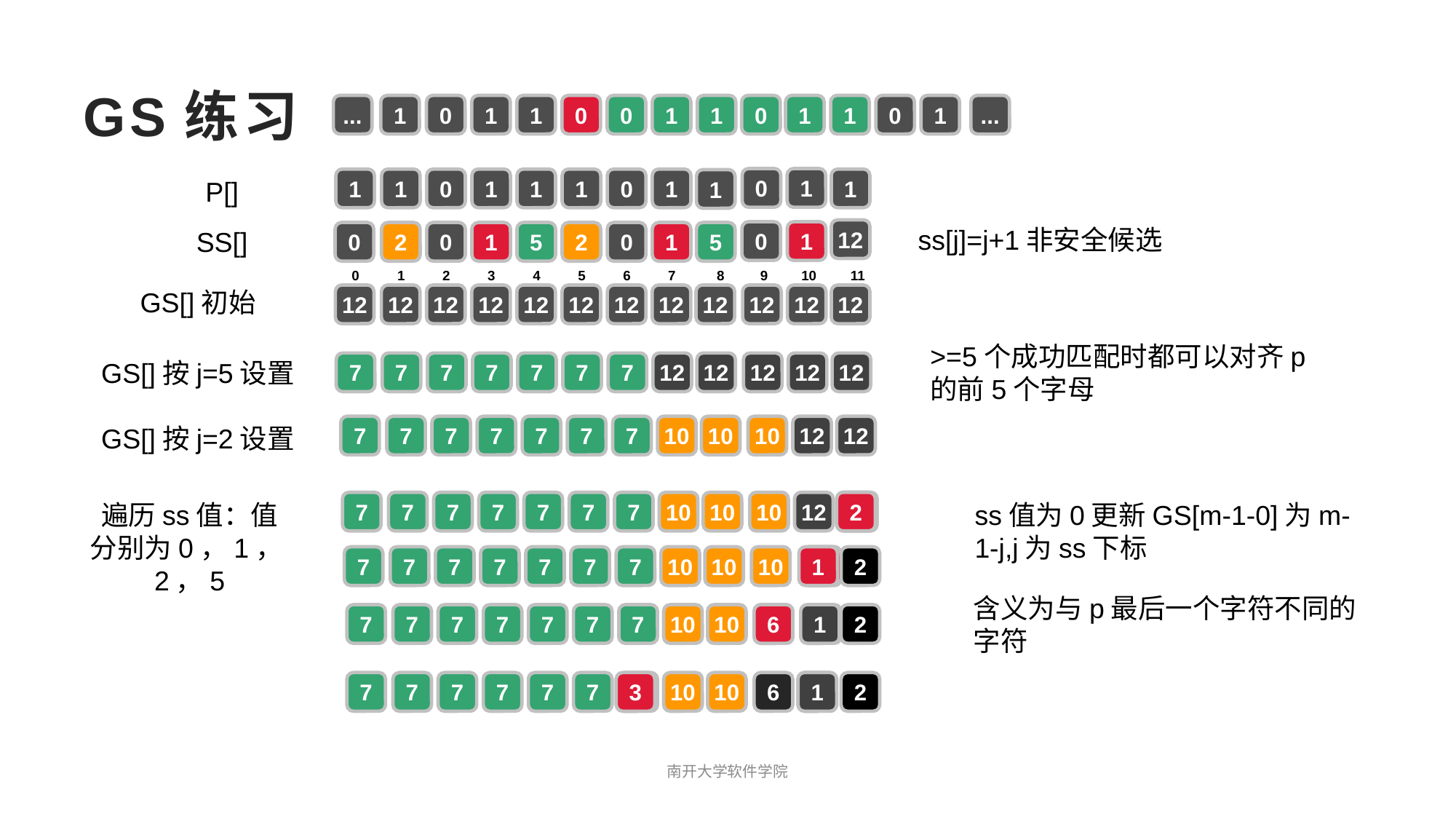

# GS练习
...
1
0
1
1
0
0
1
1
0
1
1
0
1
...
0
1
1
1
0
1
1
1
0
1
1
P[]
1
ss[j]=j+1非安全候选
SS[]
12
0
1
0
2
0
1
5
2
0
1
5
0
1
2
3
4
5
6
7
8
9
10
11
GS[]初始
12
12
12
12
12
12
12
12
12
12
12
12
>=5个成功匹配时都可以对齐p的前5个字母
GS[]按j=5设置
7
7
7
7
7
7
7
12
12
12
12
12
GS[]按j=2设置
7
7
7
7
7
7
7
10
10
10
12
12
遍历ss值：值分别为0，1，2，5
7
7
7
7
7
7
7
10
10
10
12
5
2
11
9
ss值为0更新GS[m-1-0]为m-1-j,j为ss下标
7
7
7
7
7
7
7
10
10
10
1
8
4
2
含义为与p最后一个字符不同的字符
7
7
7
7
7
7
7
10
10
10
6
1
8
2
7
7
7
7
7
7
7
10
10
6
3
8
1
2
南开大学软件学院
8